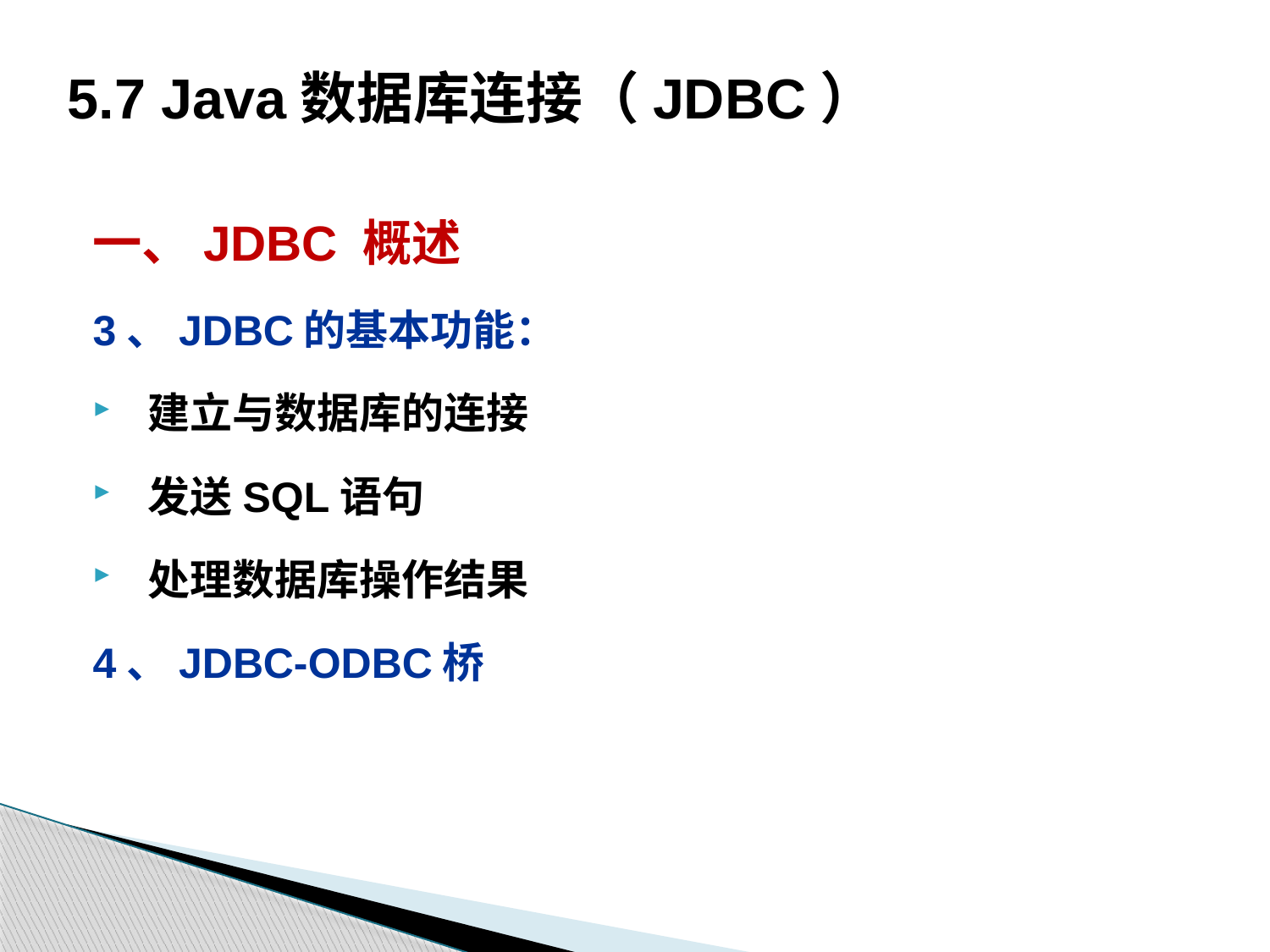

# 5.7 Java数据库连接（JDBC）
一、JDBC 概述
3、JDBC的基本功能：
 建立与数据库的连接
 发送SQL语句
 处理数据库操作结果
4、JDBC-ODBC桥